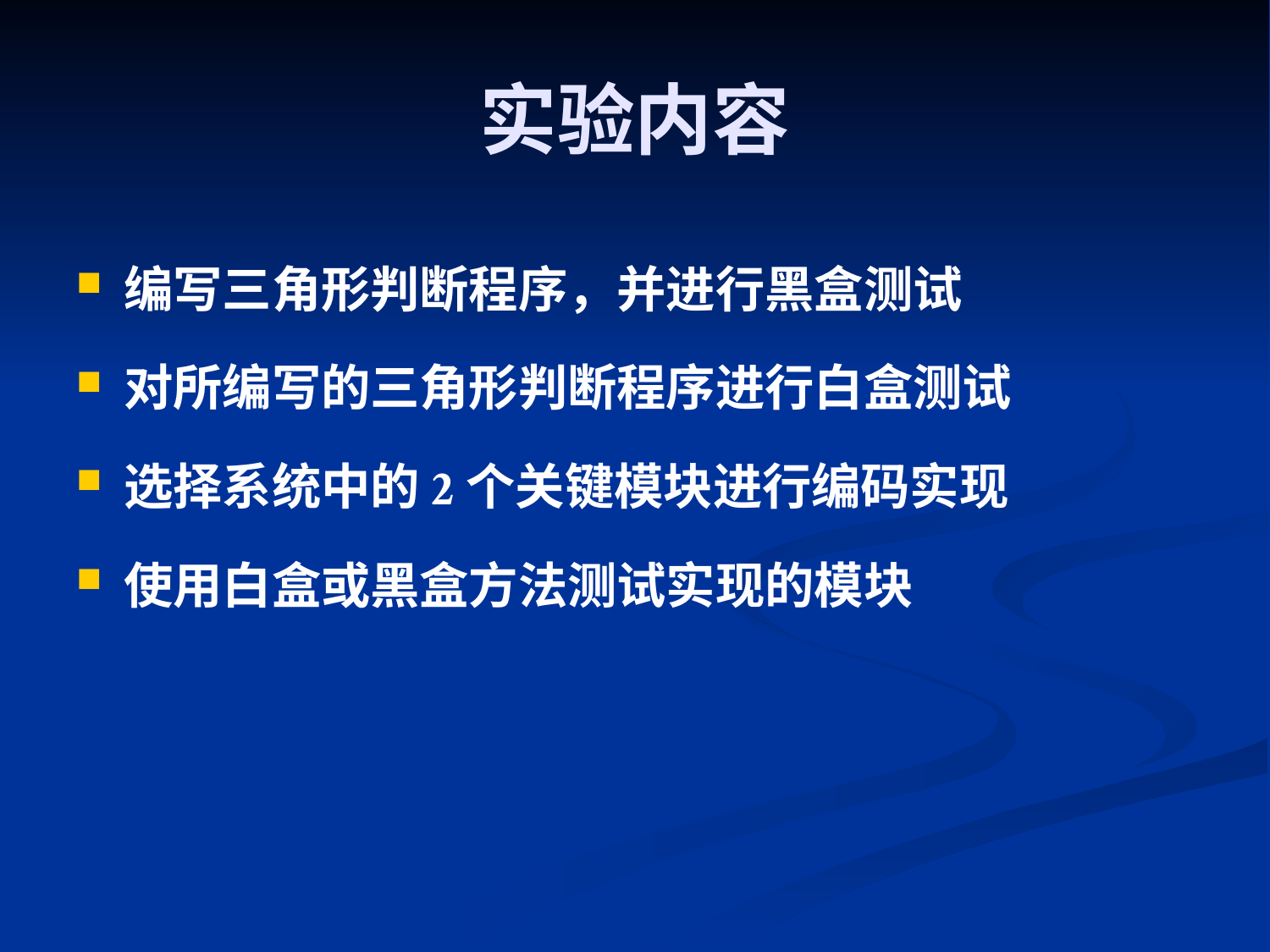

# 实验内容
编写三角形判断程序，并进行黑盒测试
对所编写的三角形判断程序进行白盒测试
选择系统中的2个关键模块进行编码实现
使用白盒或黑盒方法测试实现的模块